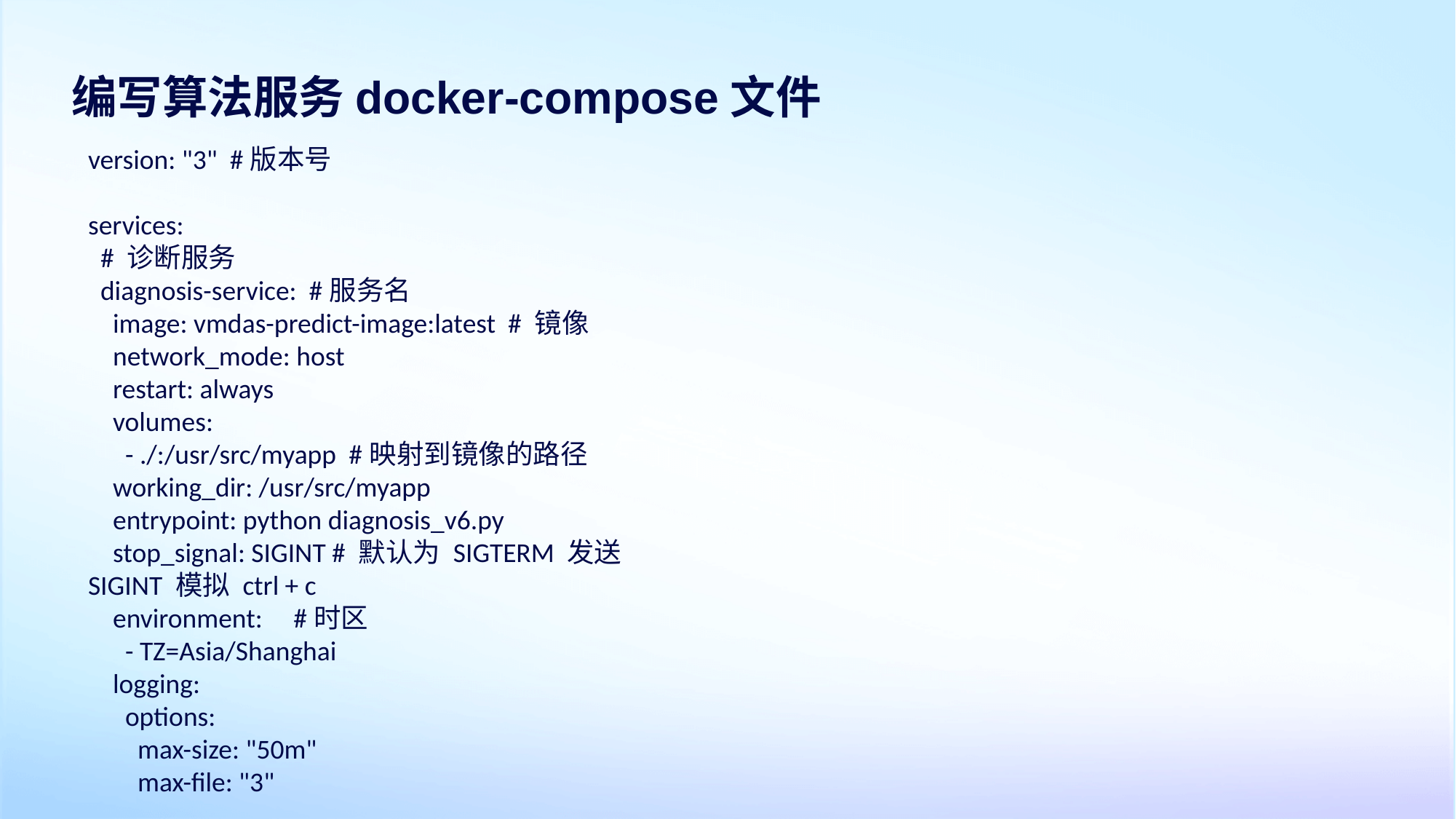

编写算法服务docker-compose文件
version: "3"  #版本号

services:
  # 诊断服务
  diagnosis-service:  #服务名
    image: vmdas-predict-image:latest  # 镜像
    network_mode: host
    restart: always
    volumes:
      - ./:/usr/src/myapp  #映射到镜像的路径
    working_dir: /usr/src/myapp
    entrypoint: python diagnosis_v6.py
    stop_signal: SIGINT # 默认为 SIGTERM 发送 SIGINT 模拟 ctrl + c
    environment:     #时区
      - TZ=Asia/Shanghai
    logging:
      options:
        max-size: "50m"
        max-file: "3"